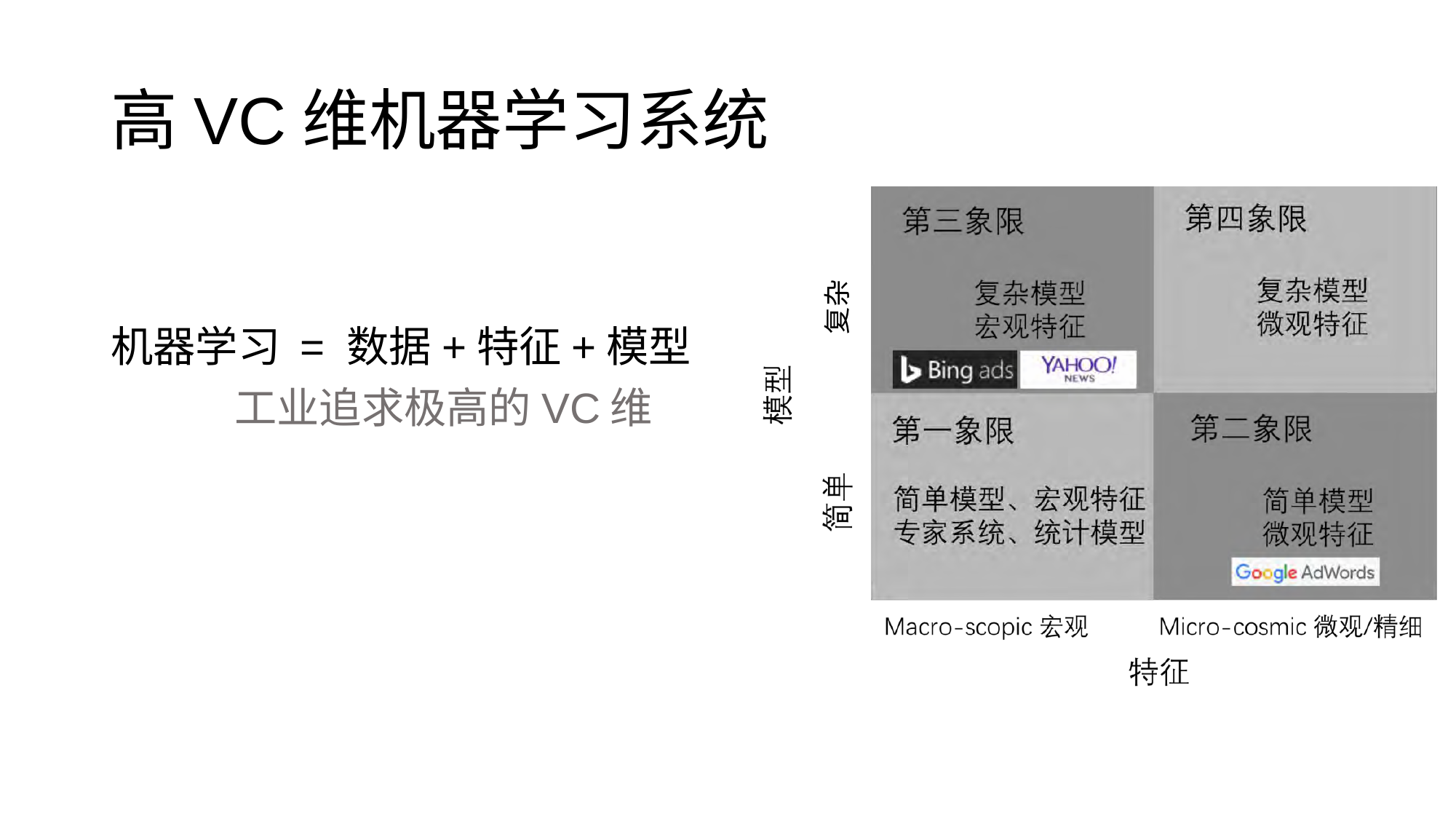

# 高VC维机器学习系统

复杂
机器学习 = 数据+特征+模型
            工业追求极高的VC维